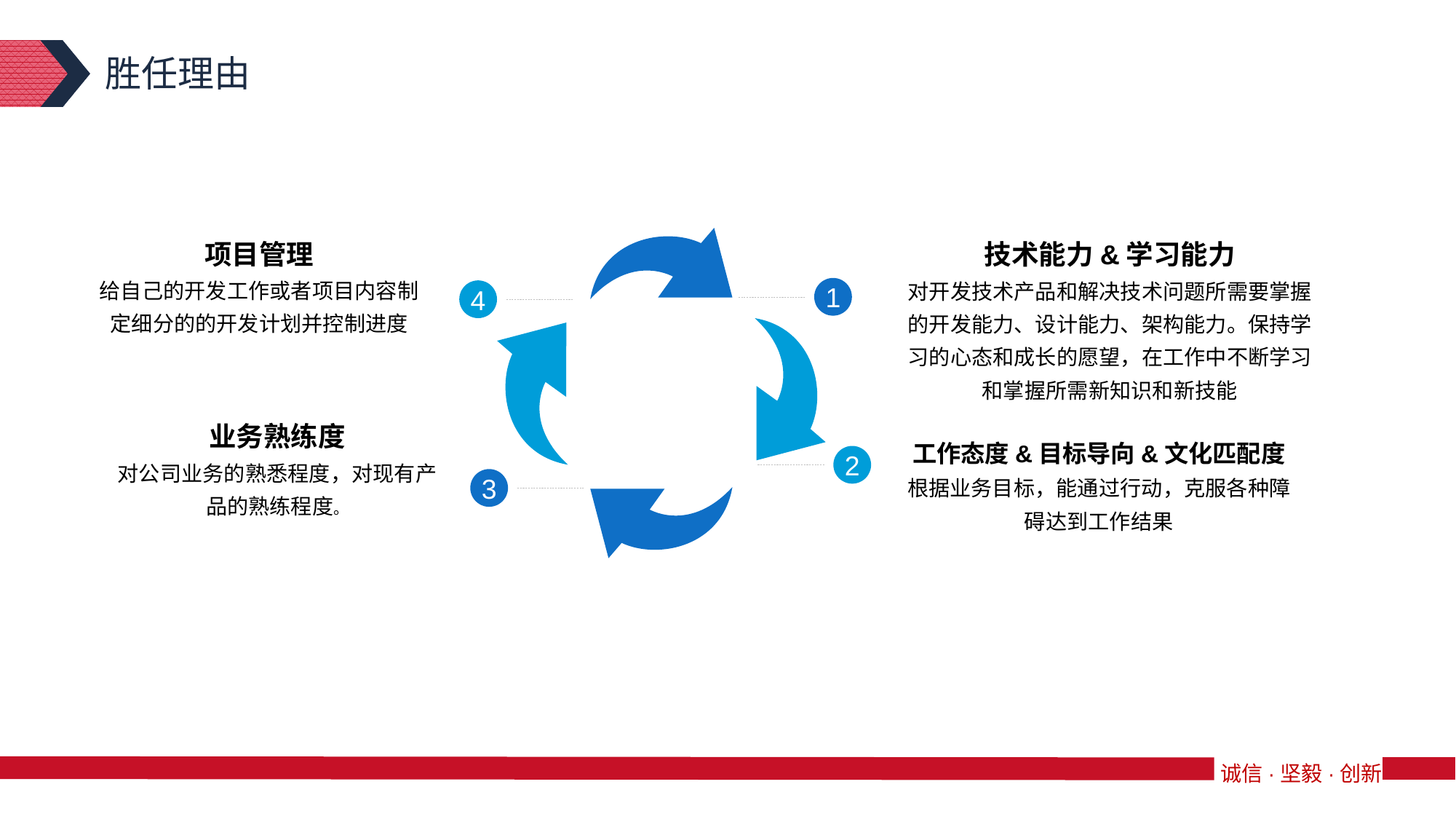

胜任理由
技术能力&学习能力
对开发技术产品和解决技术问题所需要掌握的开发能力、设计能力、架构能力。保持学习的心态和成长的愿望，在工作中不断学习和掌握所需新知识和新技能

项目管理
给自己的开发工作或者项目内容制定细分的的开发计划并控制进度

1
4

业务熟练度
对公司业务的熟悉程度，对现有产品的熟练程度。
工作态度&目标导向&文化匹配度
根据业务目标，能通过行动，克服各种障碍达到工作结果
2
3

诚信·坚毅·创新